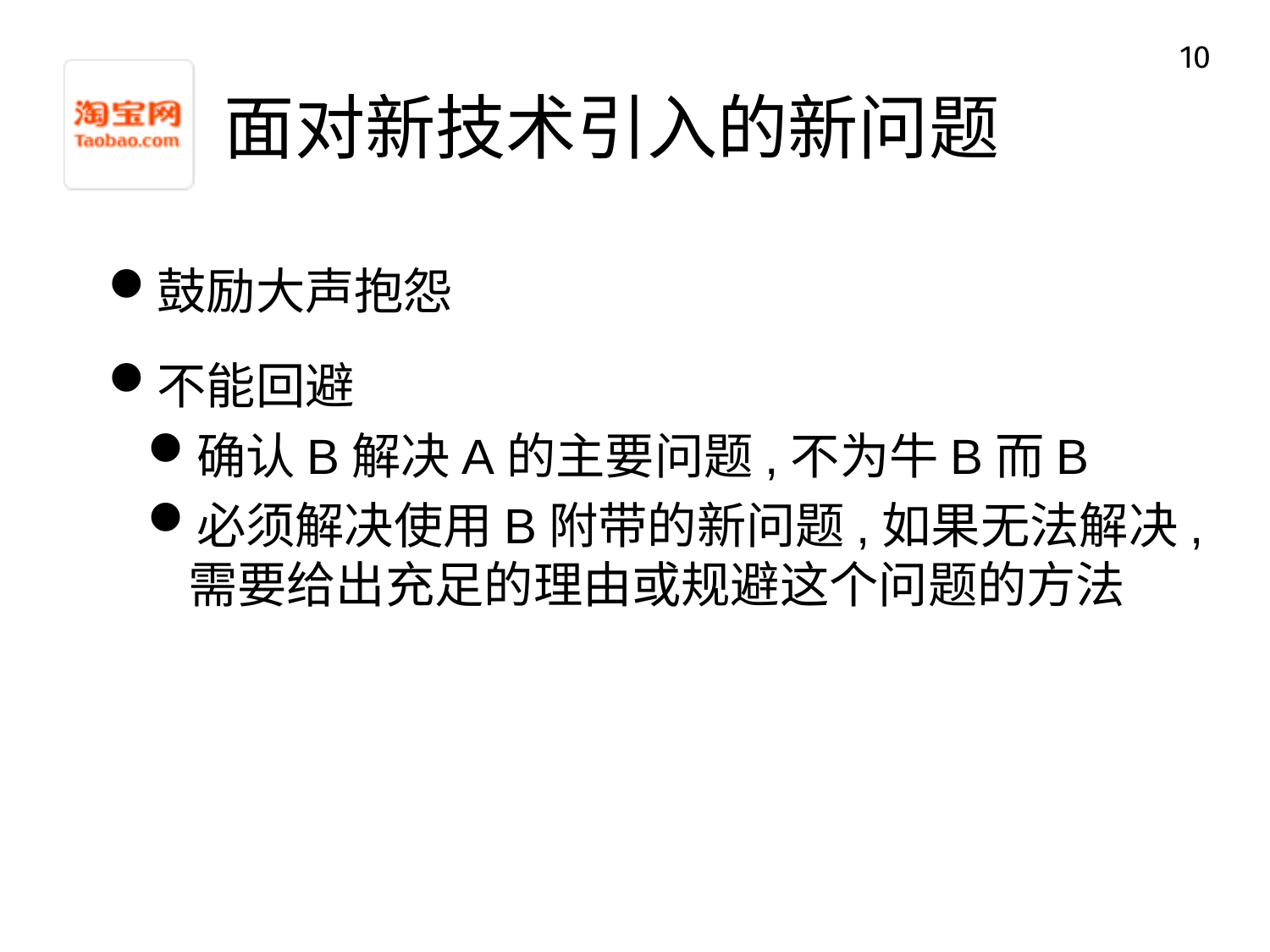

10
# 面对新技术引入的新问题
鼓励大声抱怨
不能回避
确认B解决A的主要问题,不为牛B而B
必须解决使用B附带的新问题,如果无法解决,需要给出充足的理由或规避这个问题的方法